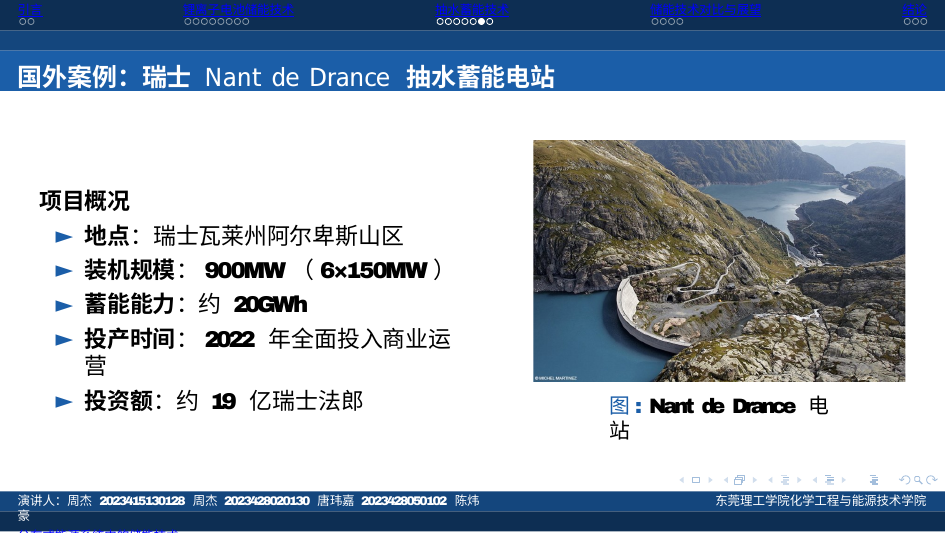

引言
锂离子电池储能技术
抽水蓄能技术
储能技术对比与展望
结论

国外案例：瑞士 Nant de Drance 抽水蓄能电站

项目概况
地点：瑞士瓦莱州阿尔卑斯山区
装机规模：900MW（6×150MW）
蓄能能力：约 20GWh
投产时间：2022 年全面投入商业运营
投资额：约 19 亿瑞士法郎
图: Nant de Drance 电站
演讲人：周杰 2023415130128 周杰 2023428020130 唐玮嘉 2023428050102 陈炜豪
分布式能源系统中的储能技术
东莞理工学院化学工程与能源技术学院